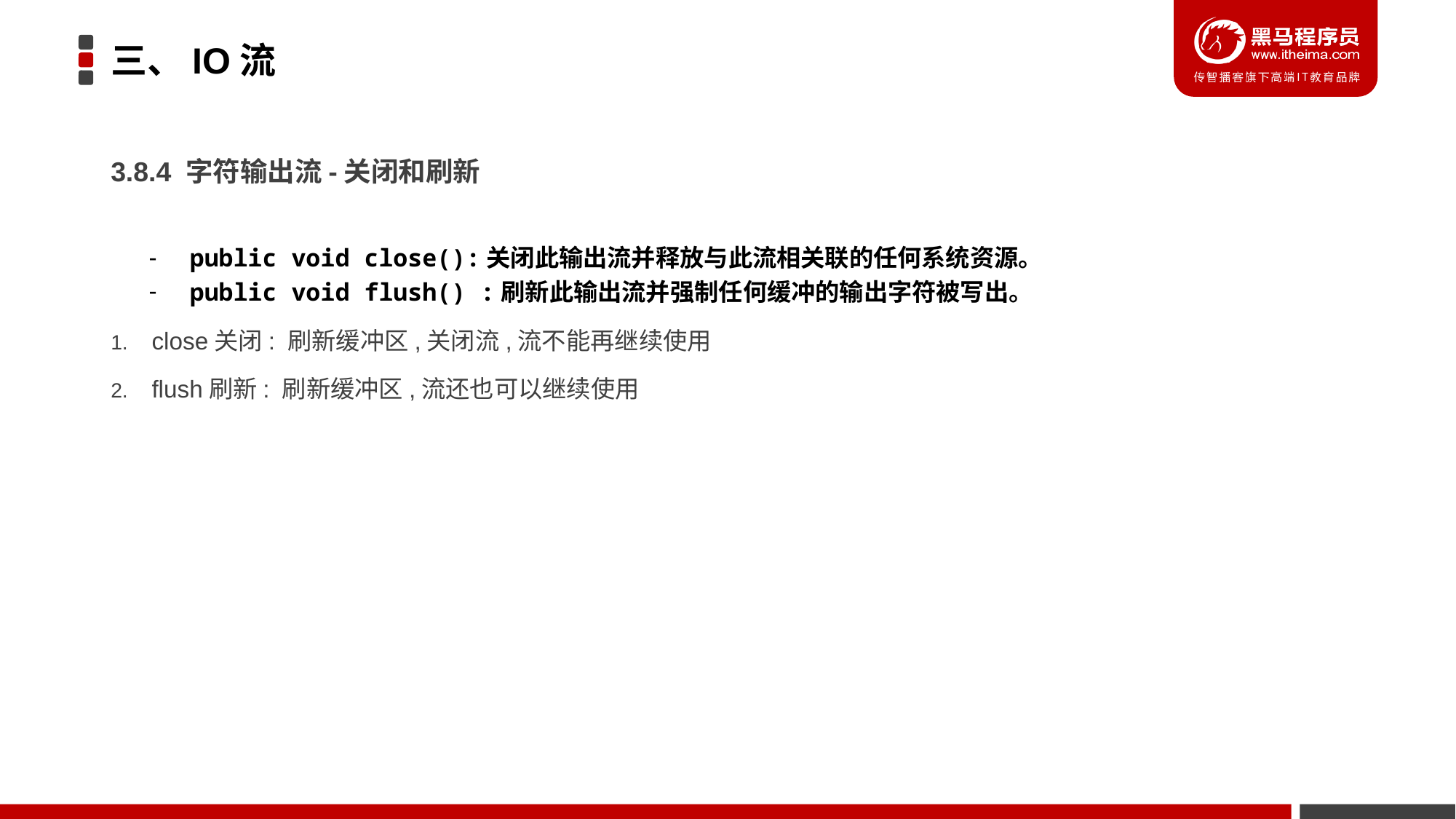

# 三、IO流
3.8.4 字符输出流-关闭和刷新
public void close():关闭此输出流并释放与此流相关联的任何系统资源。
public void flush() :刷新此输出流并强制任何缓冲的输出字符被写出。
close关闭: 刷新缓冲区,关闭流,流不能再继续使用
flush刷新: 刷新缓冲区,流还也可以继续使用